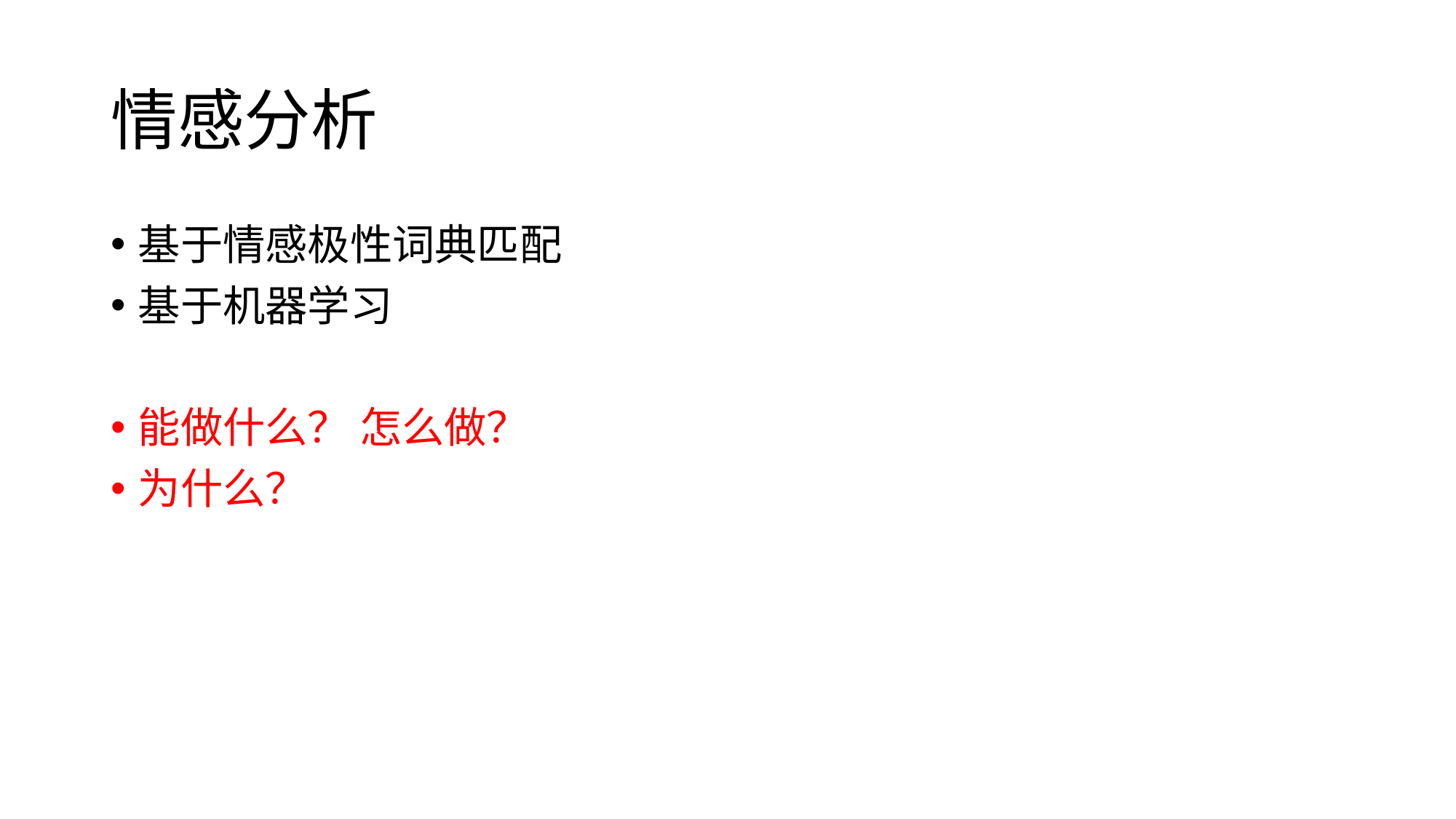

# 情感分析
基于情感极性词典匹配
基于机器学习

能做什么？ 怎么做？
为什么？